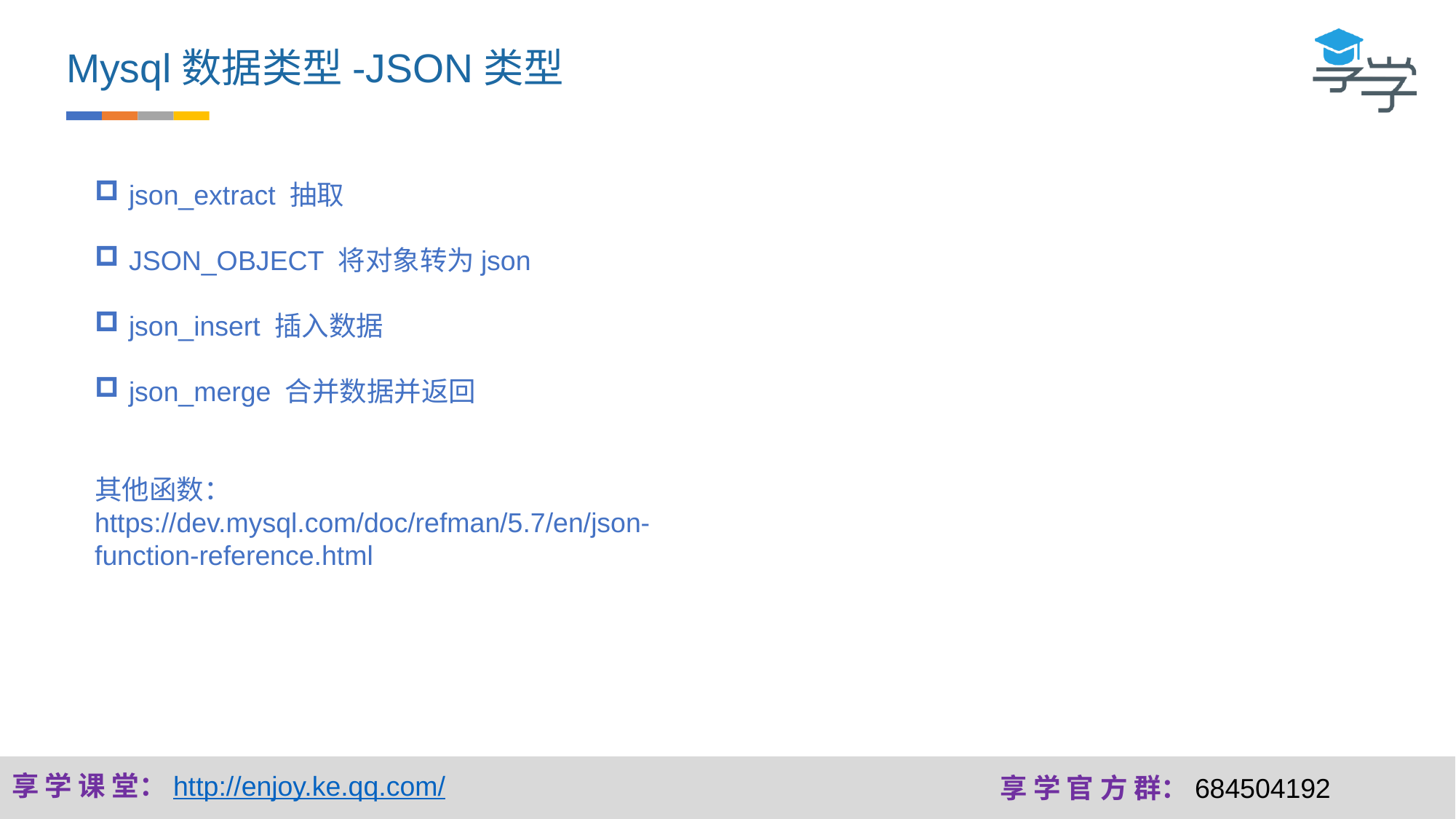

Mysql数据类型-JSON类型

json_extract 抽取

JSON_OBJECT 将对象转为json

json_insert 插入数据

json_merge 合并数据并返回

其他函数：
https://dev.mysql.com/doc/refman/5.7/en/json-function-reference.html